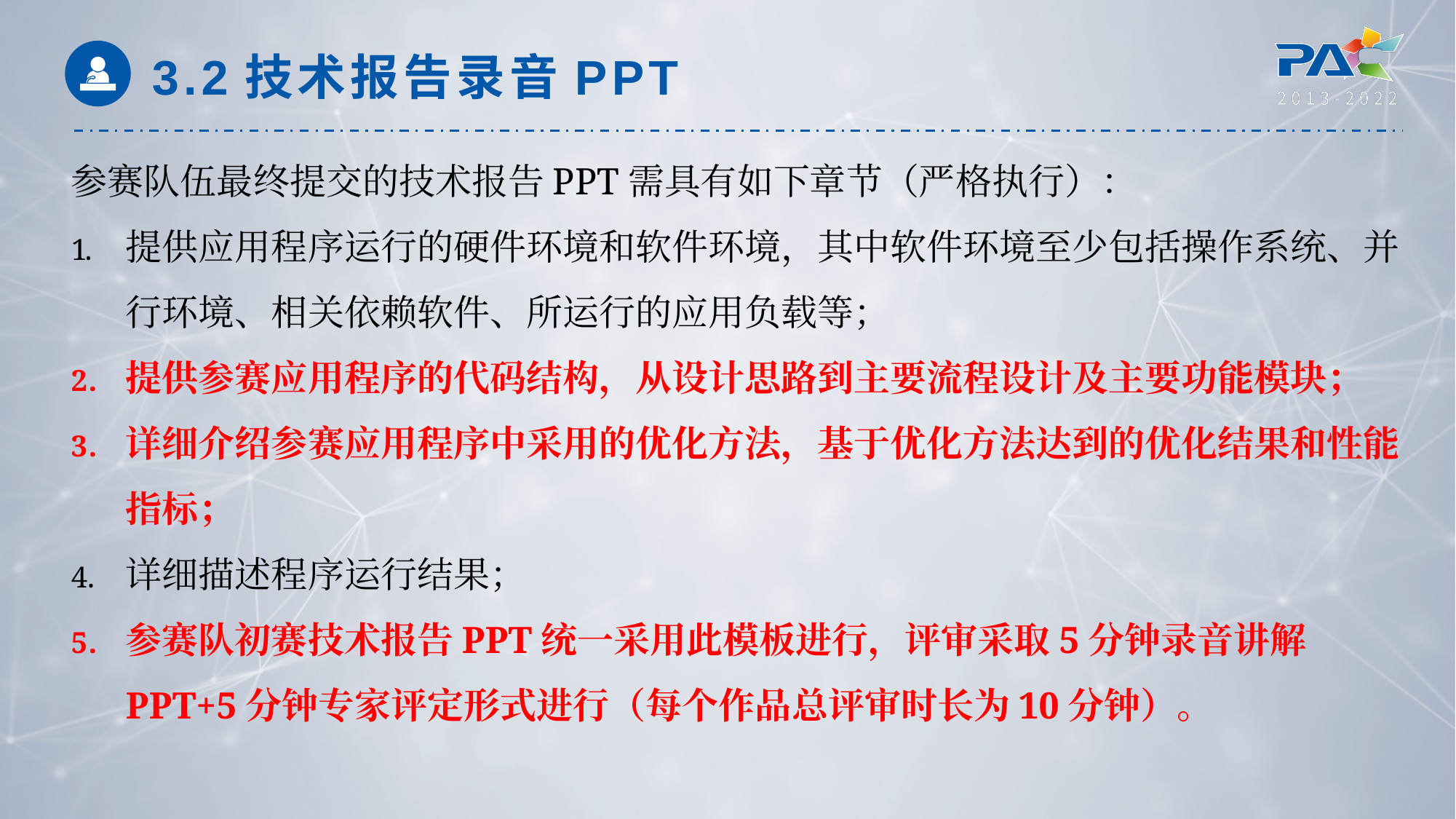

3.2技术报告录音PPT

参赛队伍最终提交的技术报告PPT需具有如下章节（严格执行）：
提供应用程序运行的硬件环境和软件环境，其中软件环境至少包括操作系统、并行环境、相关依赖软件、所运行的应用负载等；
提供参赛应用程序的代码结构，从设计思路到主要流程设计及主要功能模块；
详细介绍参赛应用程序中采用的优化方法，基于优化方法达到的优化结果和性能指标；
详细描述程序运行结果；
参赛队初赛技术报告PPT统一采用此模板进行，评审采取5分钟录音讲解PPT+5分钟专家评定形式进行（每个作品总评审时长为10分钟）。